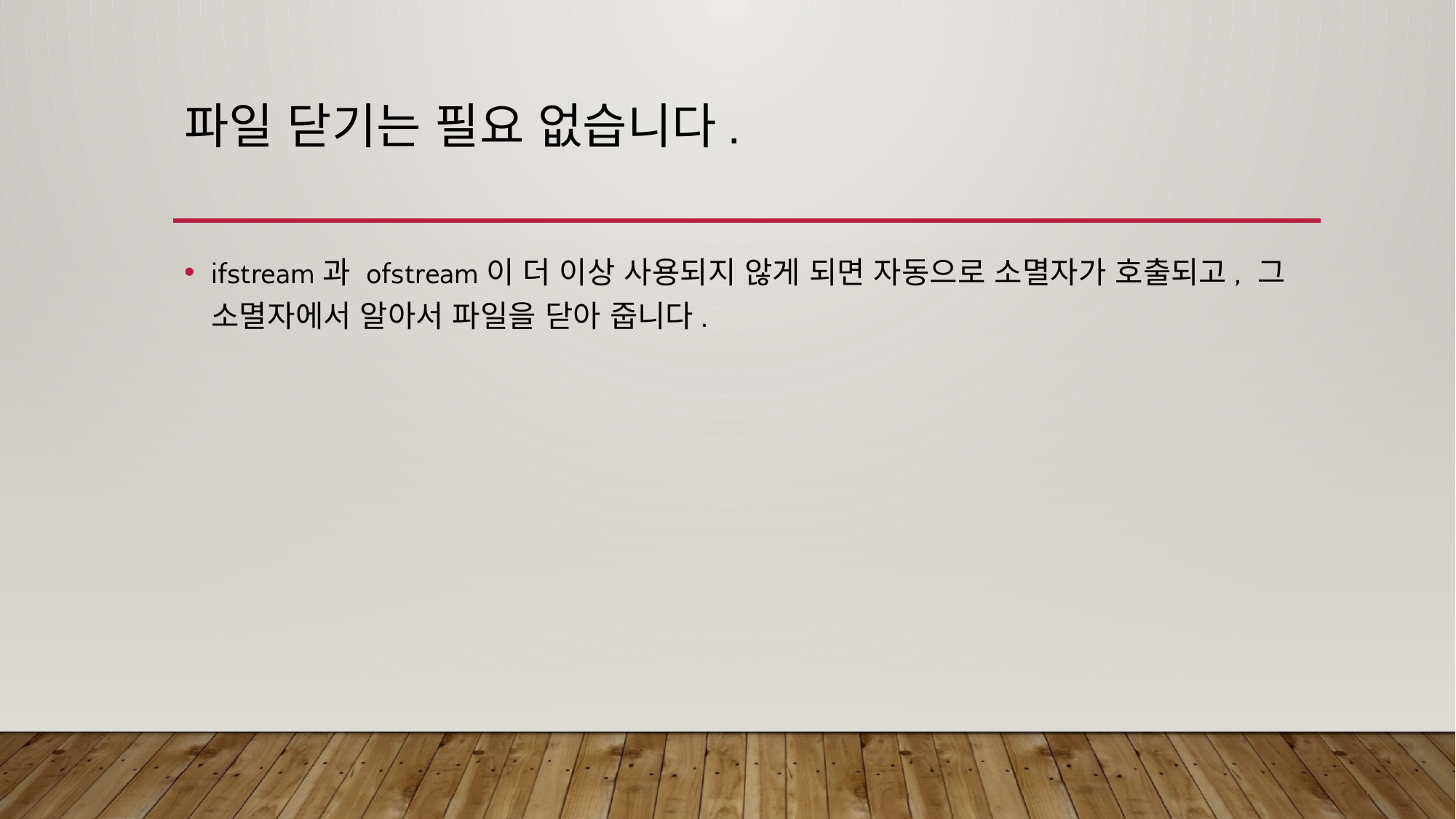

# 파일 닫기는 필요 없습니다.
ifstream과 ofstream이 더 이상 사용되지 않게 되면 자동으로 소멸자가 호출되고, 그 소멸자에서 알아서 파일을 닫아 줍니다.